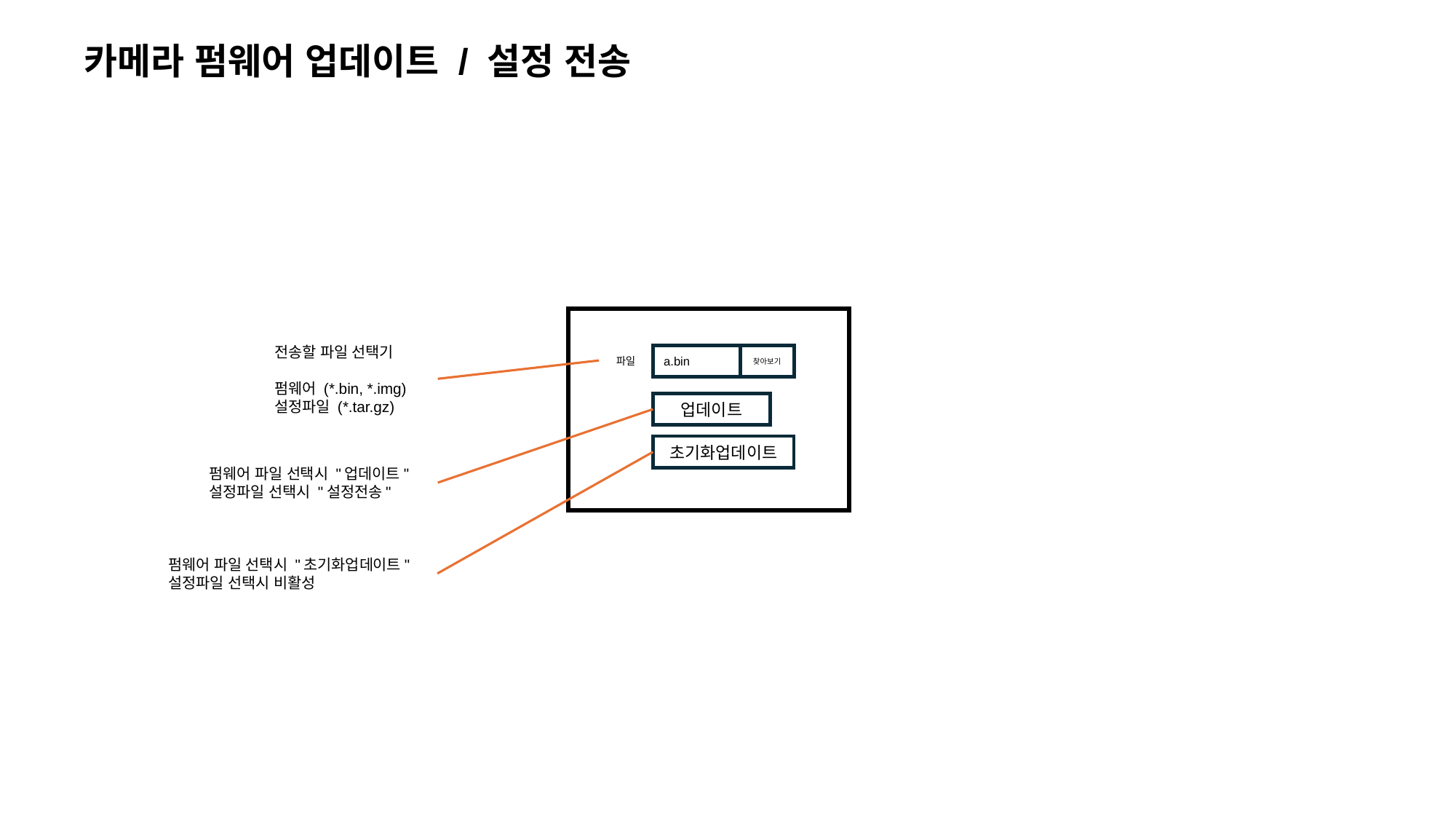

카메라 펌웨어 업데이트 / 설정 전송

전송할 파일 선택기

펌웨어 (*.bin, *.img)
설정파일 (*.tar.gz)
파일
a.bin
찾아보기
업데이트
초기화업데이트
펌웨어 파일 선택시 "업데이트"
설정파일 선택시 "설정전송"
펌웨어 파일 선택시 "초기화업데이트"
설정파일 선택시 비활성